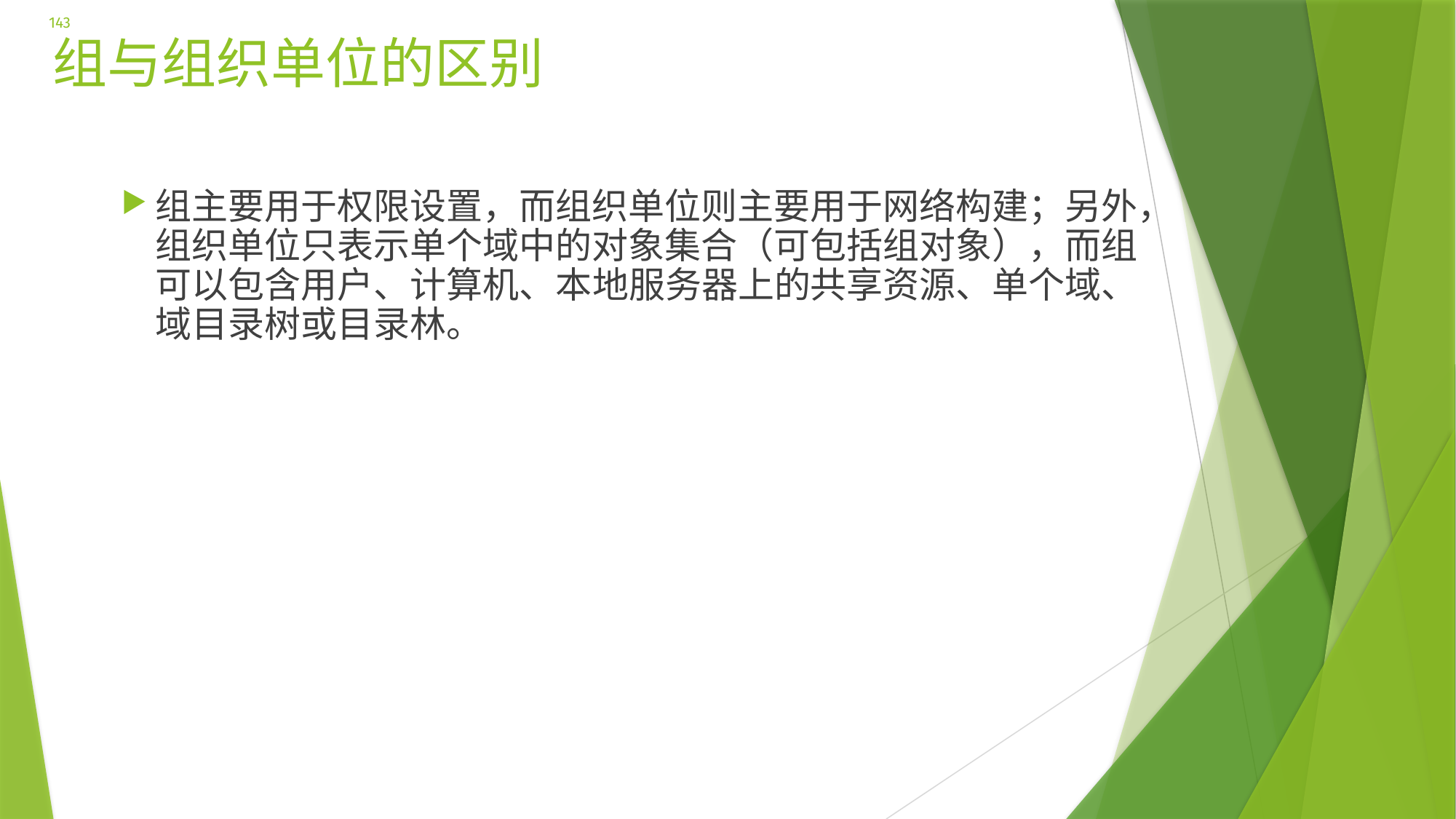

143
# 组与组织单位的区别
组主要用于权限设置，而组织单位则主要用于网络构建；另外，组织单位只表示单个域中的对象集合（可包括组对象），而组可以包含用户、计算机、本地服务器上的共享资源、单个域、域目录树或目录林。